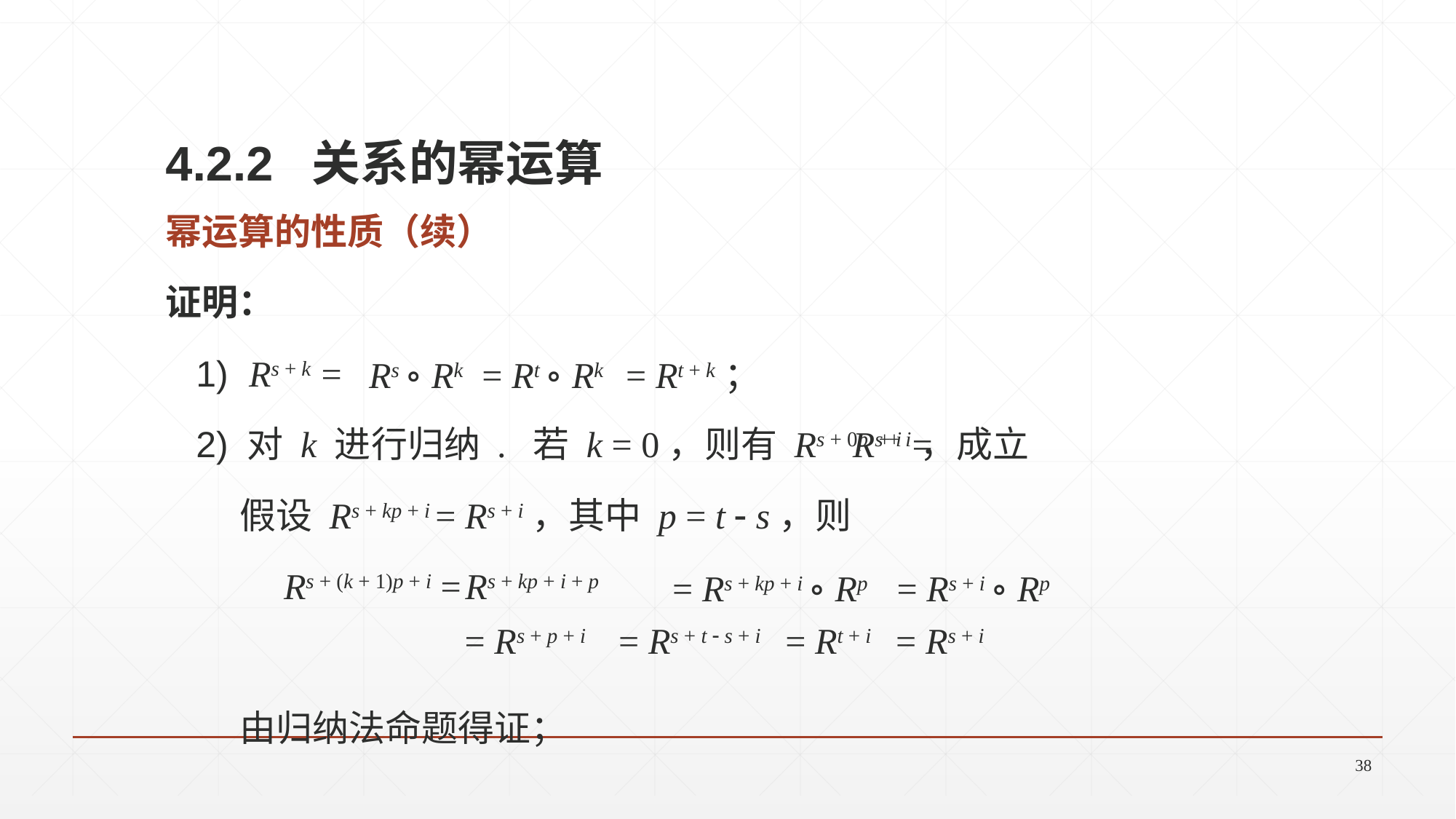

4.2.2  关系的幂运算
幂运算的性质（续）
证明：
   1)  Rs + k  =
   2) 对 k 进行归纳 .  若 k = 0，则有 Rs + 0p  + i  =
        假设 Rs + kp + i = Rs + i，其中 p = t − s，则
             Rs + (k + 1)p + i =

        由归纳法命题得证；
Rs ∘ Rk
= Rt ∘ Rk
= Rt + k；
Rs + i，成立
= Rs + kp + i ∘ Rp
= Rs + i ∘ Rp
Rs + kp + i + p
= Rt + i
= Rs + i
= Rs + t − s + i
= Rs + p + i
38